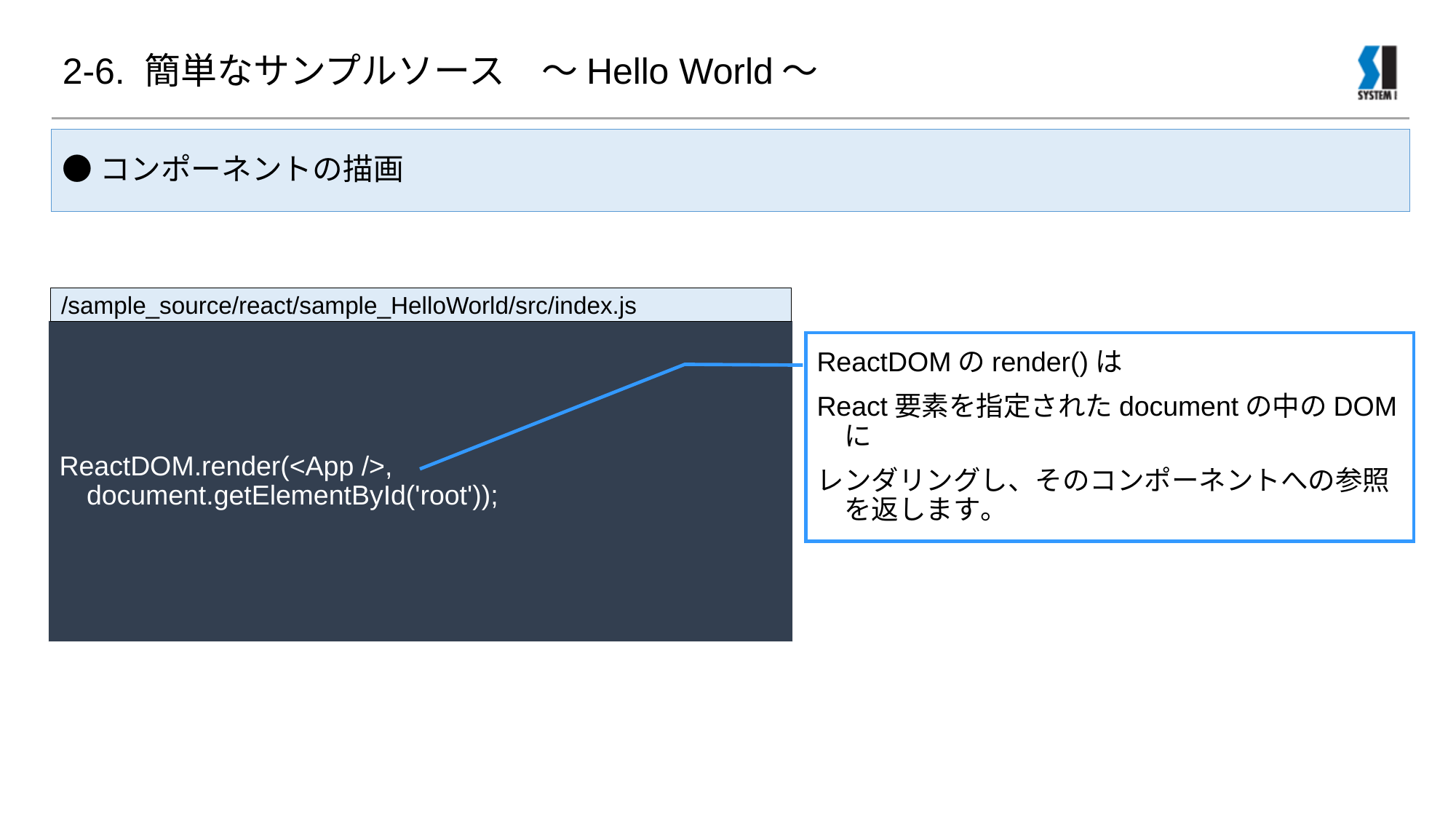

# 2-6. 簡単なサンプルソース　～Hello World～
●コンポーネントの描画
/sample_source/react/sample_HelloWorld/src/index.js
ReactDOM.render(<App />, document.getElementById('root'));
ReactDOMのrender()は
React要素を指定されたdocumentの中のDOMに
レンダリングし、そのコンポーネントへの参照を返します。
①コンポーネントを定義